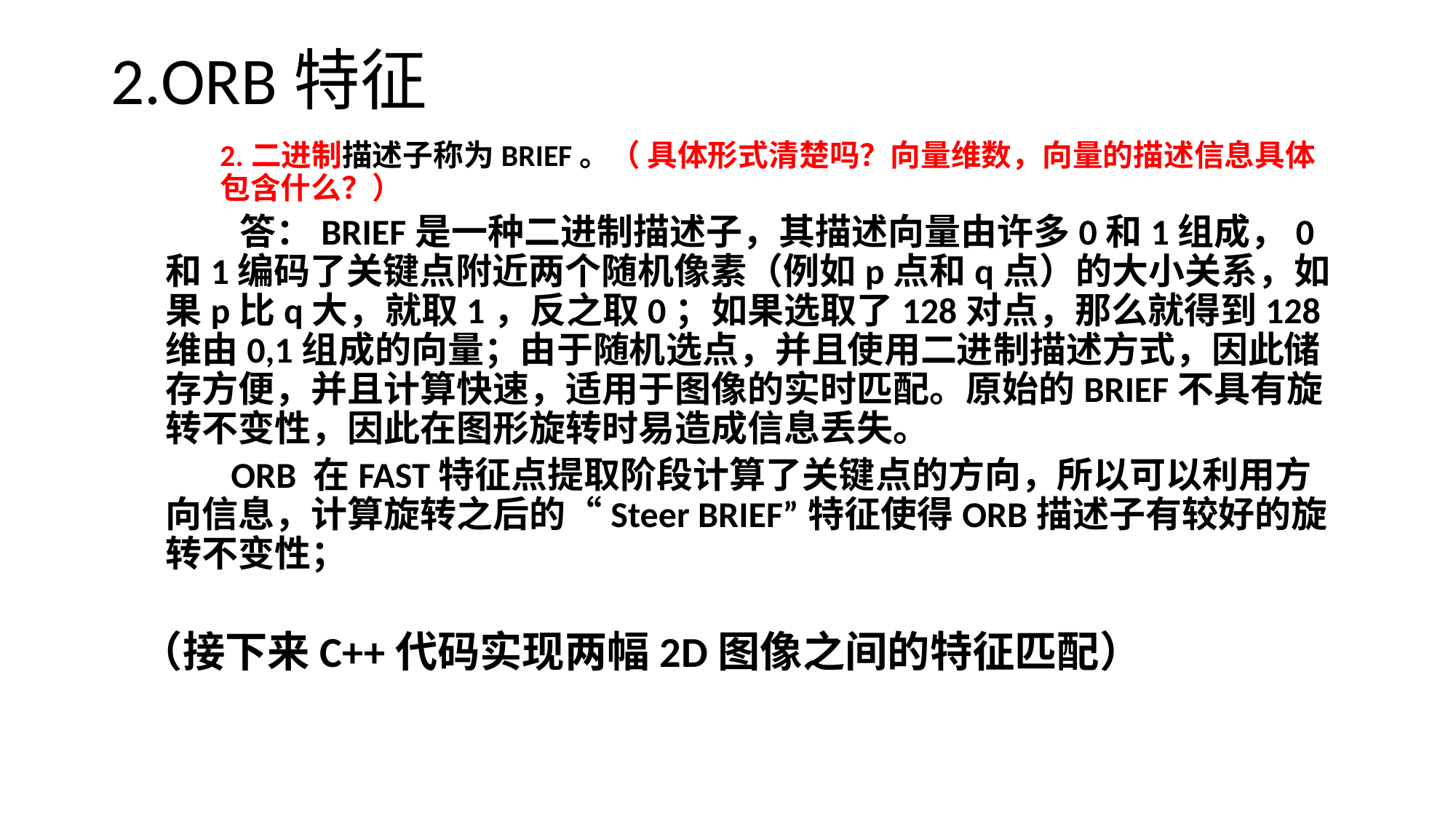

# 2.ORB特征
2.二进制描述子称为BRIEF。（ 具体形式清楚吗？向量维数，向量的描述信息具体包含什么？）
        答：BRIEF是一种二进制描述子，其描述向量由许多0和1组成，0和1编码了关键点附近两个随机像素（例如p点和q点）的大小关系，如果p比q大，就取1，反之取0；如果选取了128对点，那么就得到128维由0,1组成的向量；由于随机选点，并且使用二进制描述方式，因此储存方便，并且计算快速，适用于图像的实时匹配。原始的BRIEF不具有旋转不变性，因此在图形旋转时易造成信息丢失。
        ORB 在FAST特征点提取阶段计算了关键点的方向，所以可以利用方向信息，计算旋转之后的“Steer BRIEF”特征使得ORB描述子有较好的旋转不变性；

  （接下来C++代码实现两幅2D图像之间的特征匹配）